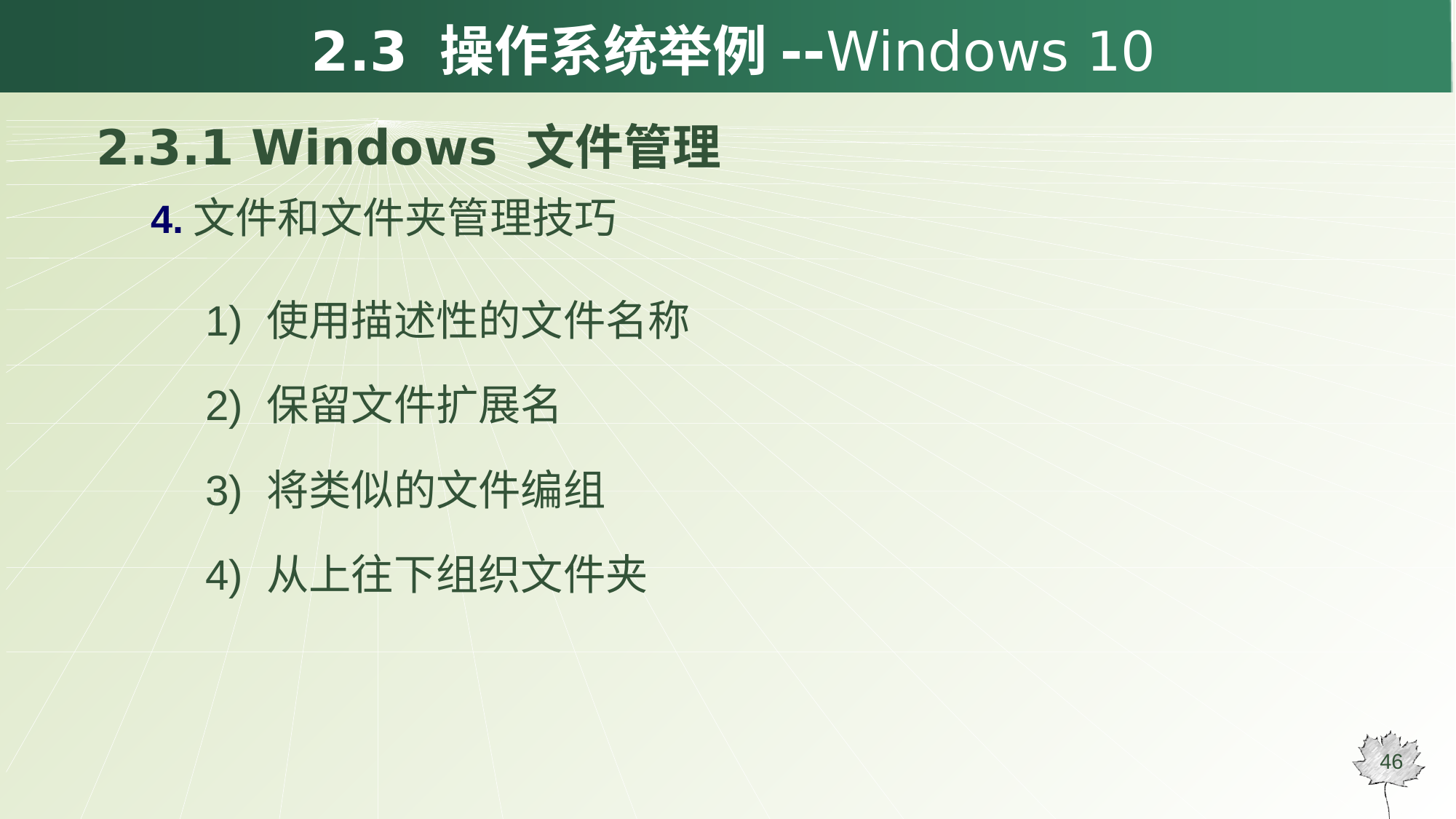

# 2.3 操作系统举例--Windows 10
2.3.1 Windows 文件管理
4.文件和文件夹管理技巧
使用描述性的文件名称
保留文件扩展名
将类似的文件编组
从上往下组织文件夹
46